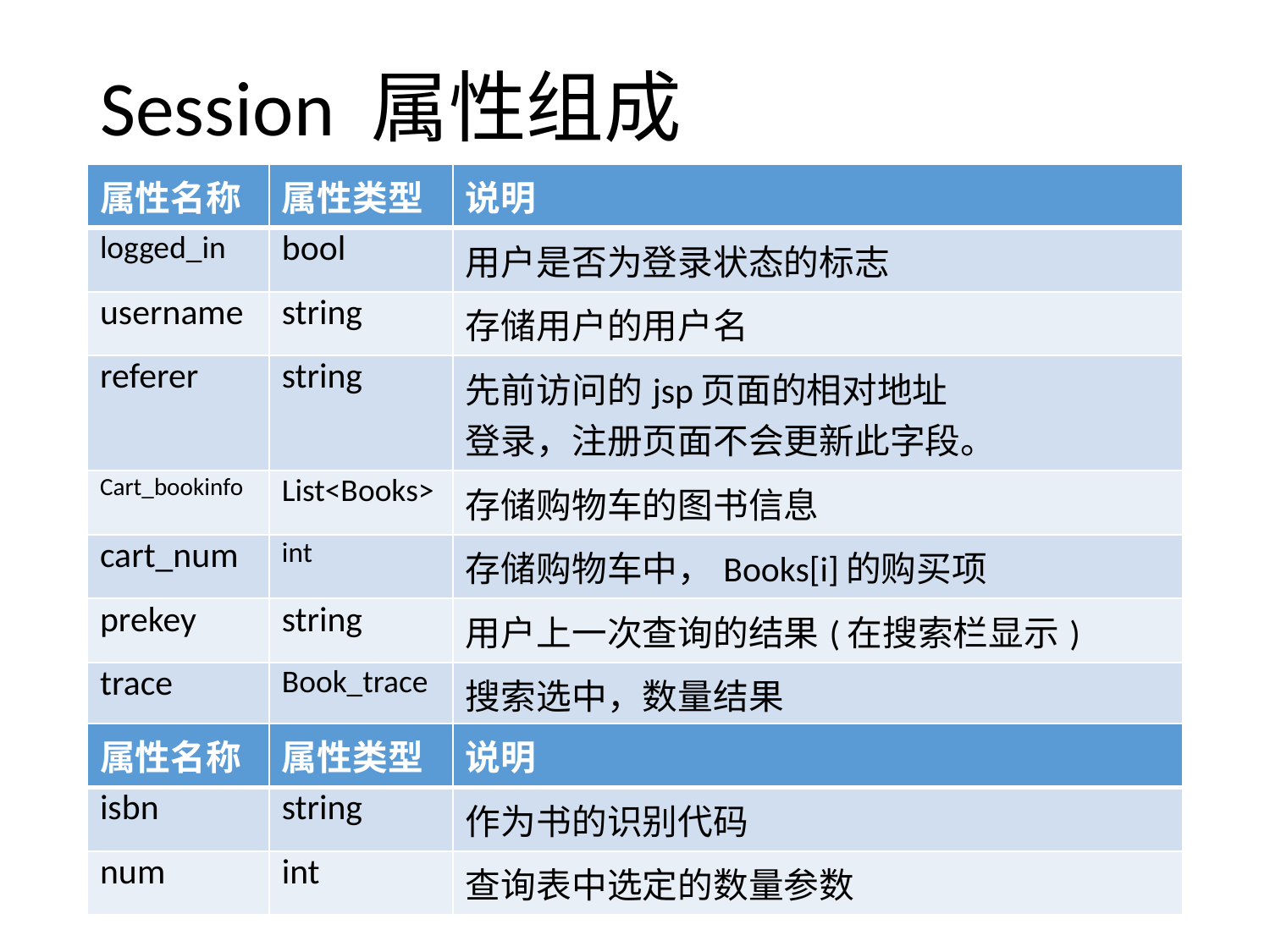

# Session 属性组成
| 属性名称 | 属性类型 | 说明 |
| --- | --- | --- |
| logged\_in | bool | 用户是否为登录状态的标志 |
| username | string | 存储用户的用户名 |
| referer | string | 先前访问的jsp页面的相对地址 登录，注册页面不会更新此字段。 |
| Cart\_bookinfo | List<Books> | 存储购物车的图书信息 |
| cart\_num | int | 存储购物车中，Books[i]的购买项 |
| prekey | string | 用户上一次查询的结果(在搜索栏显示) |
| trace | Book\_trace | 搜索选中，数量结果 |

| 属性名称 | 属性类型 | 说明 |
| --- | --- | --- |
| isbn | string | 作为书的识别代码 |
| num | int | 查询表中选定的数量参数 |